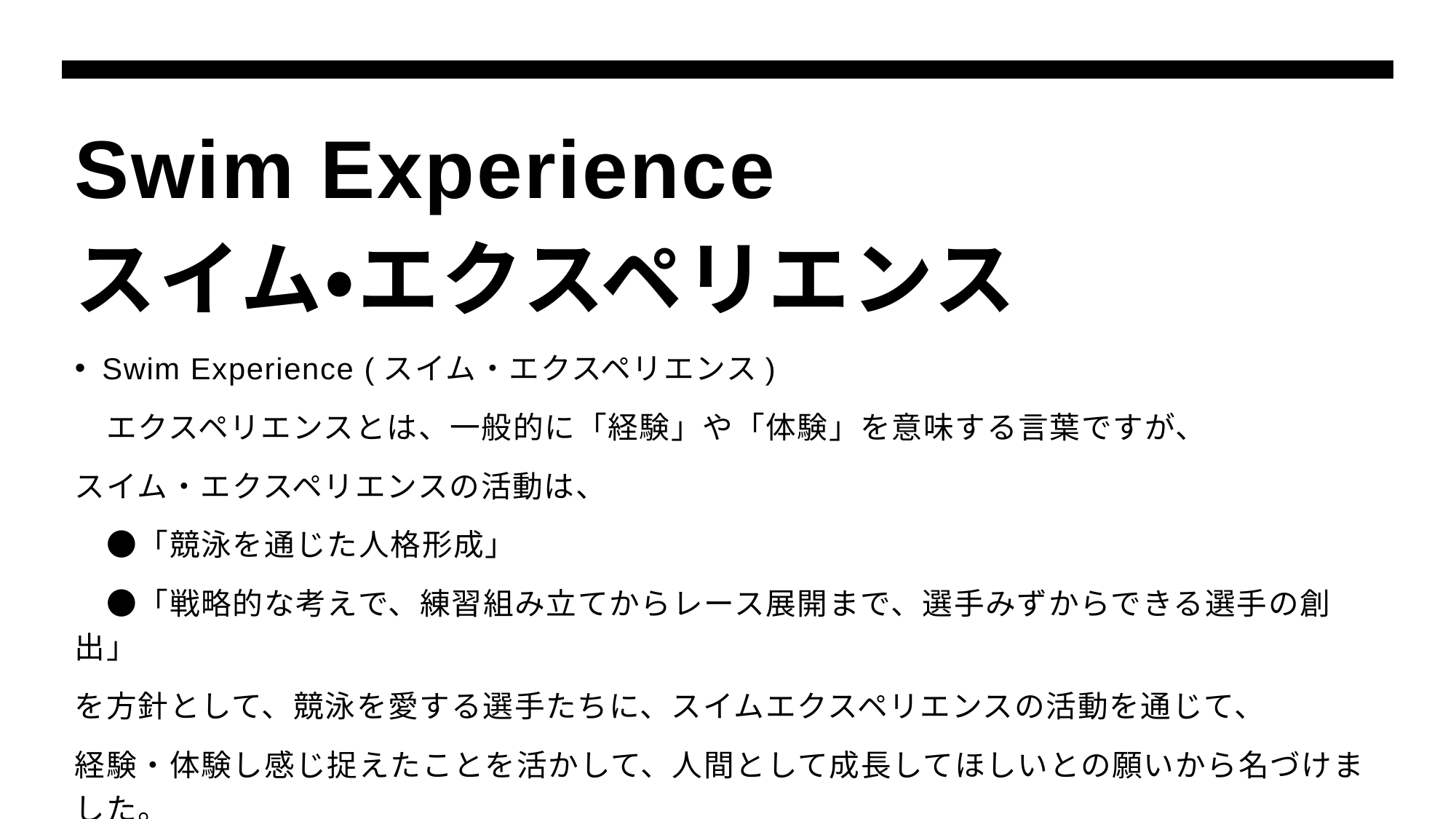

# Swim Experience スイム・エクスペリエンス
Swim Experience (スイム・エクスペリエンス)
　エクスペリエンスとは、一般的に「経験」や「体験」を意味する言葉ですが、
スイム・エクスペリエンスの活動は、
　●「競泳を通じた人格形成」
　●「戦略的な考えで、練習組み立てからレース展開まで、選手みずからできる選手の創出」
を方針として、競泳を愛する選手たちに、スイムエクスペリエンスの活動を通じて、
経験・体験し感じ捉えたことを活かして、人間として成長してほしいとの願いから名づけました。